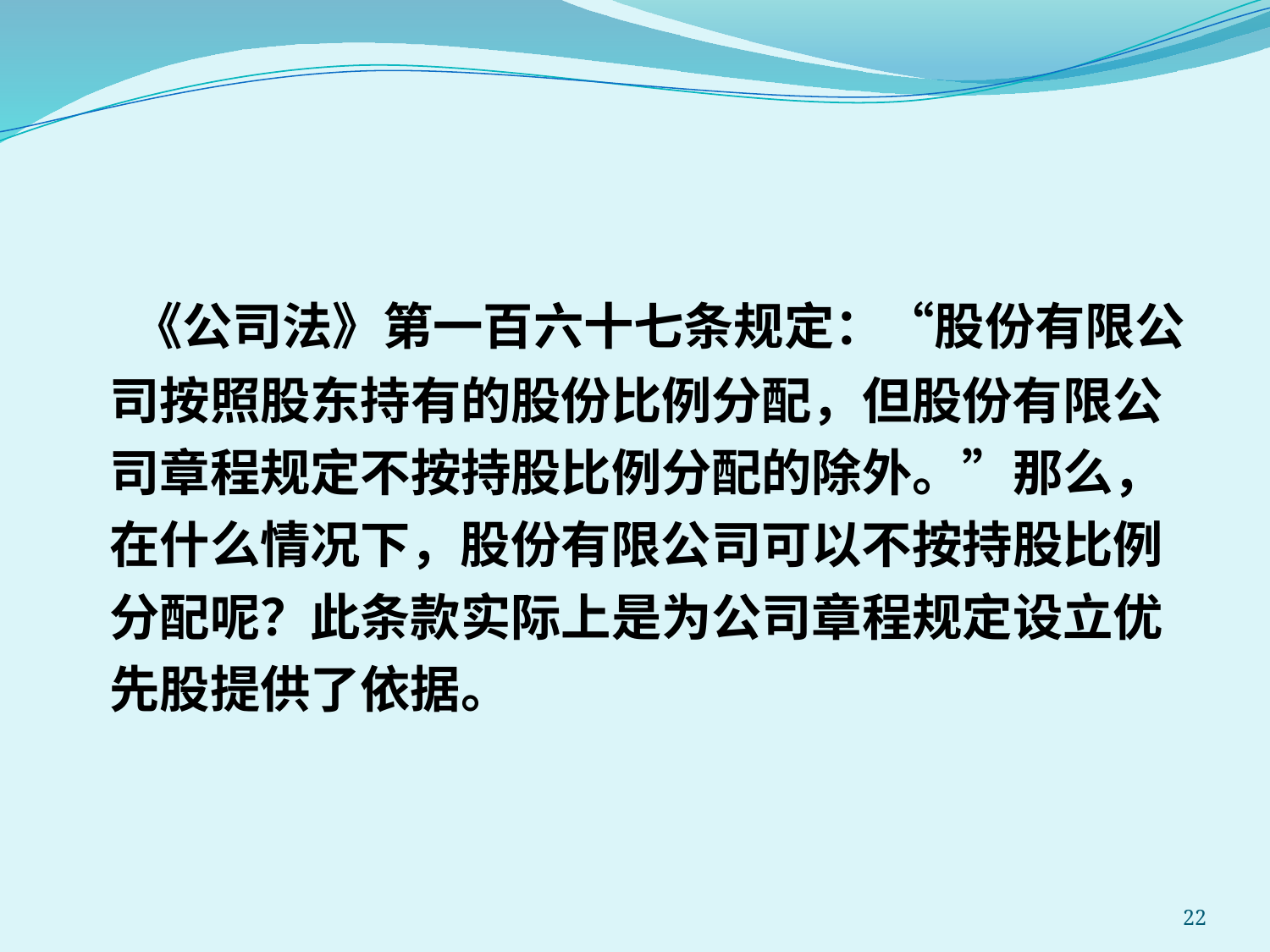

《公司法》第一百六十七条规定：“股份有限公司按照股东持有的股份比例分配，但股份有限公司章程规定不按持股比例分配的除外。”那么，在什么情况下，股份有限公司可以不按持股比例分配呢？此条款实际上是为公司章程规定设立优先股提供了依据。
22